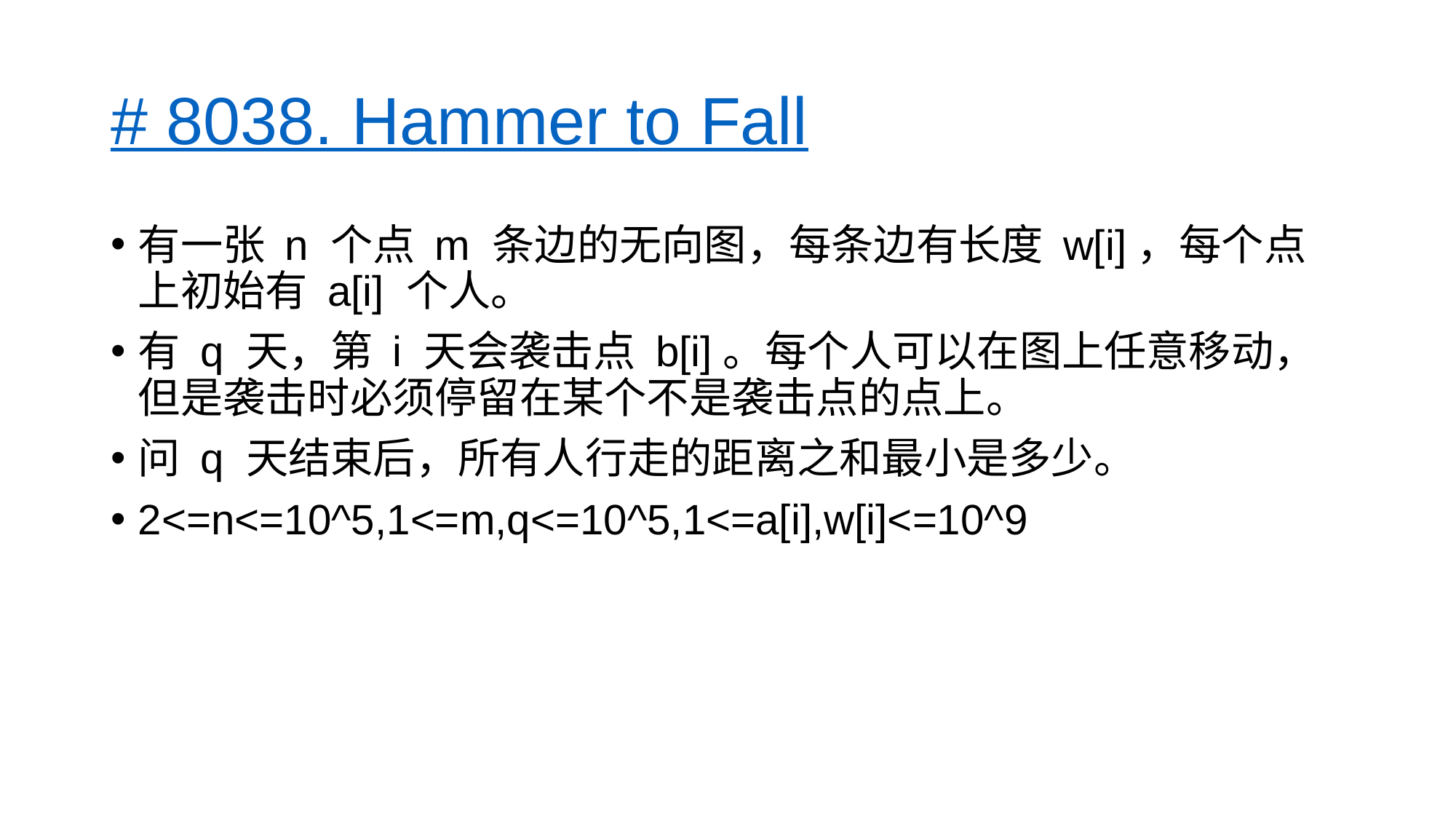

# # 8038. Hammer to Fall
有一张 n 个点 m 条边的无向图，每条边有长度 w[i]，每个点上初始有 a[i] 个人。
有 q 天，第 i 天会袭击点 b[i]。每个人可以在图上任意移动，但是袭击时必须停留在某个不是袭击点的点上。
问 q 天结束后，所有人行走的距离之和最小是多少。
2<=n<=10^5,1<=m,q<=10^5,1<=a[i],w[i]<=10^9